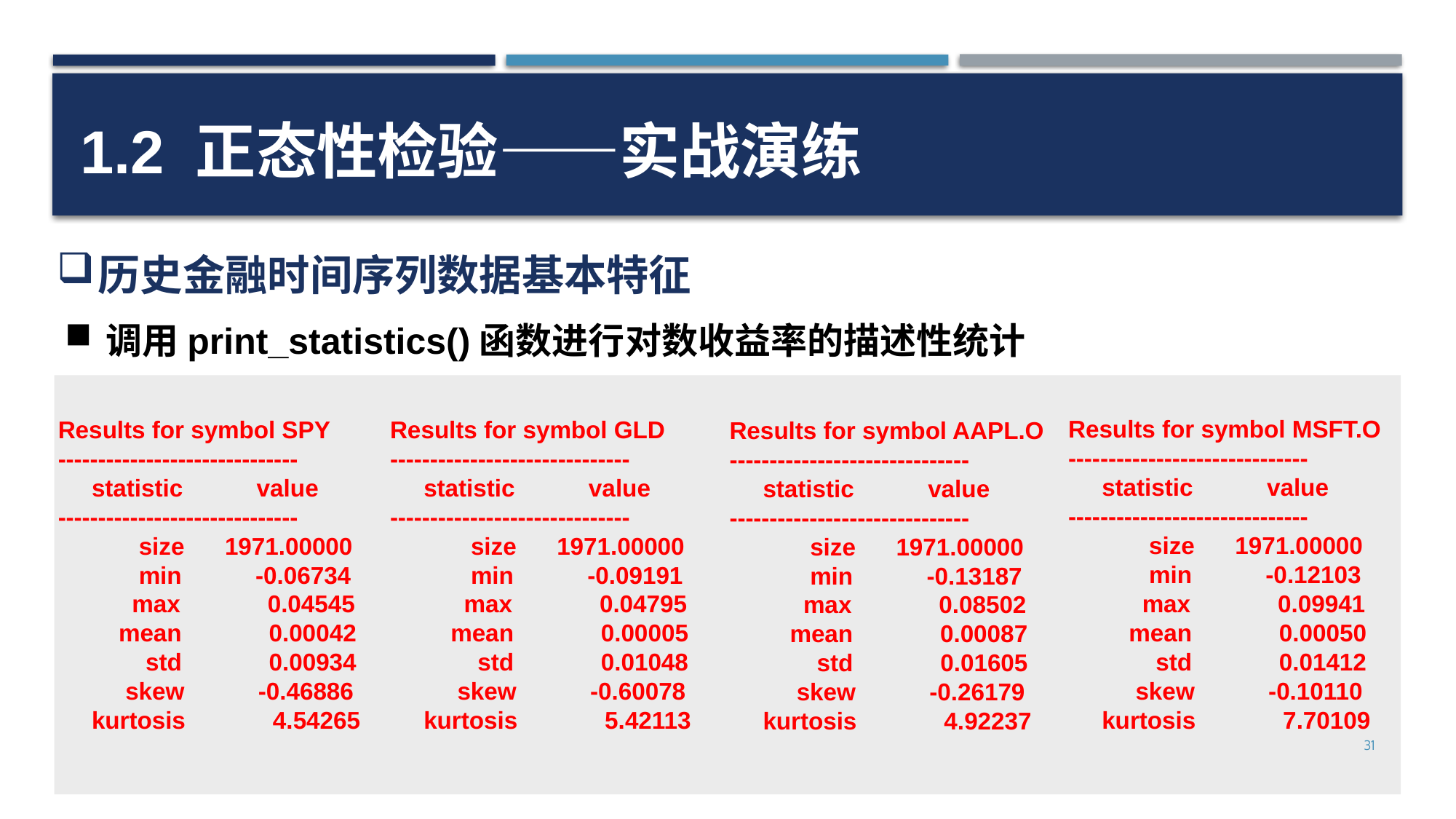

1.2 正态性检验——实战演练
历史金融时间序列数据基本特征
调用print_statistics()函数进行对数收益率的描述性统计

Results for symbol MSFT.O
------------------------------
     statistic           value
------------------------------
            size      1971.00000
            min           -0.12103
           max             0.09941
         mean             0.00050
             std             0.01412
          skew           -0.10110
     kurtosis             7.70109

Results for symbol AAPL.O
------------------------------
     statistic           value
------------------------------
            size      1971.00000
            min           -0.13187
           max             0.08502
         mean             0.00087
             std             0.01605
          skew           -0.26179
     kurtosis             4.92237
Results for symbol SPY
------------------------------
     statistic           value
------------------------------
            size      1971.00000
            min           -0.06734
           max             0.04545
         mean             0.00042
             std             0.00934
          skew           -0.46886
     kurtosis             4.54265
Results for symbol GLD
------------------------------
     statistic           value
------------------------------
            size      1971.00000
            min           -0.09191
           max             0.04795
         mean             0.00005
             std             0.01048
          skew           -0.60078
     kurtosis             5.42113
31